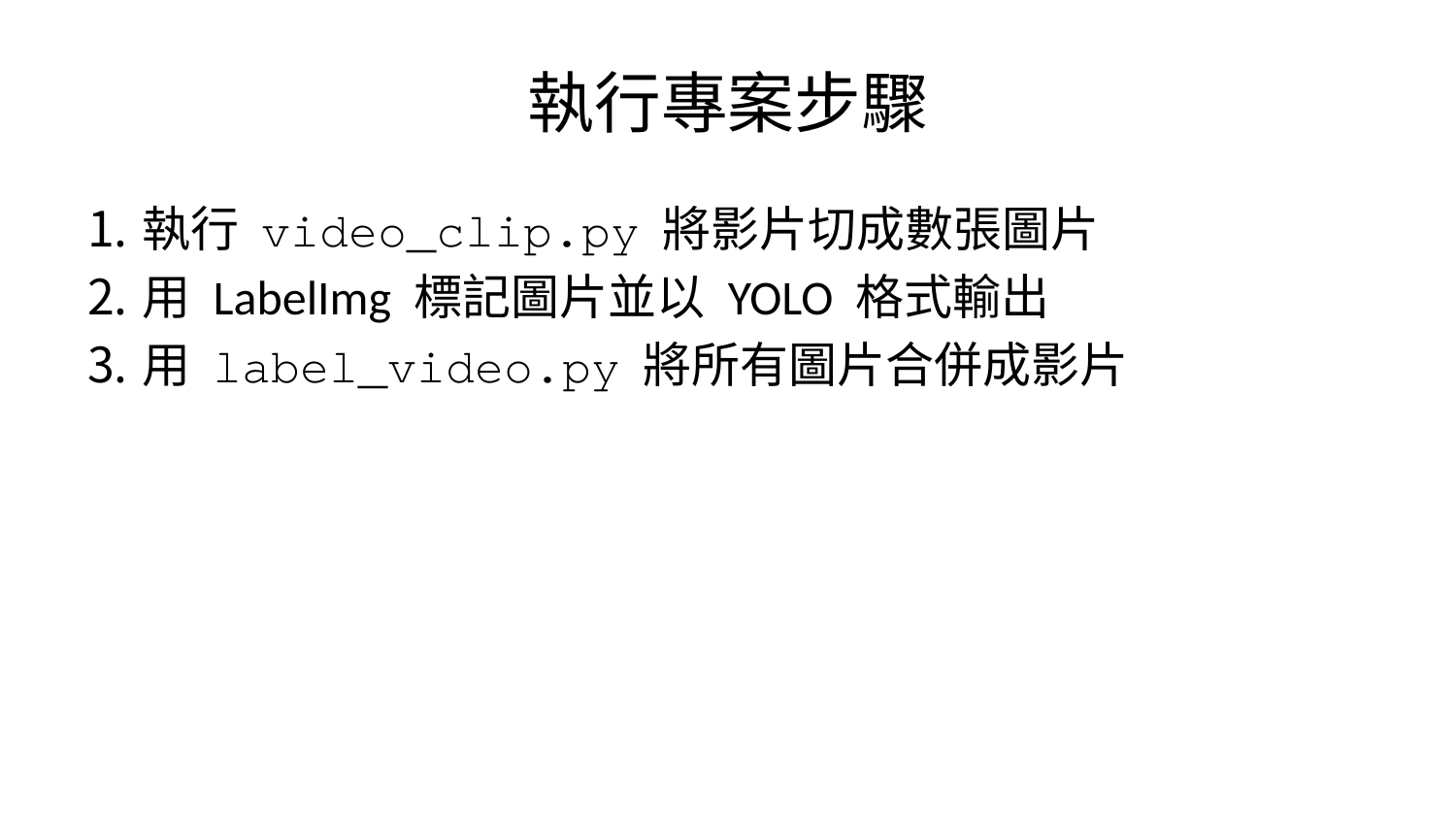

# 執行專案步驟
執行 video_clip.py 將影片切成數張圖片
用 LabelImg 標記圖片並以 YOLO 格式輸出
用 label_video.py 將所有圖片合併成影片